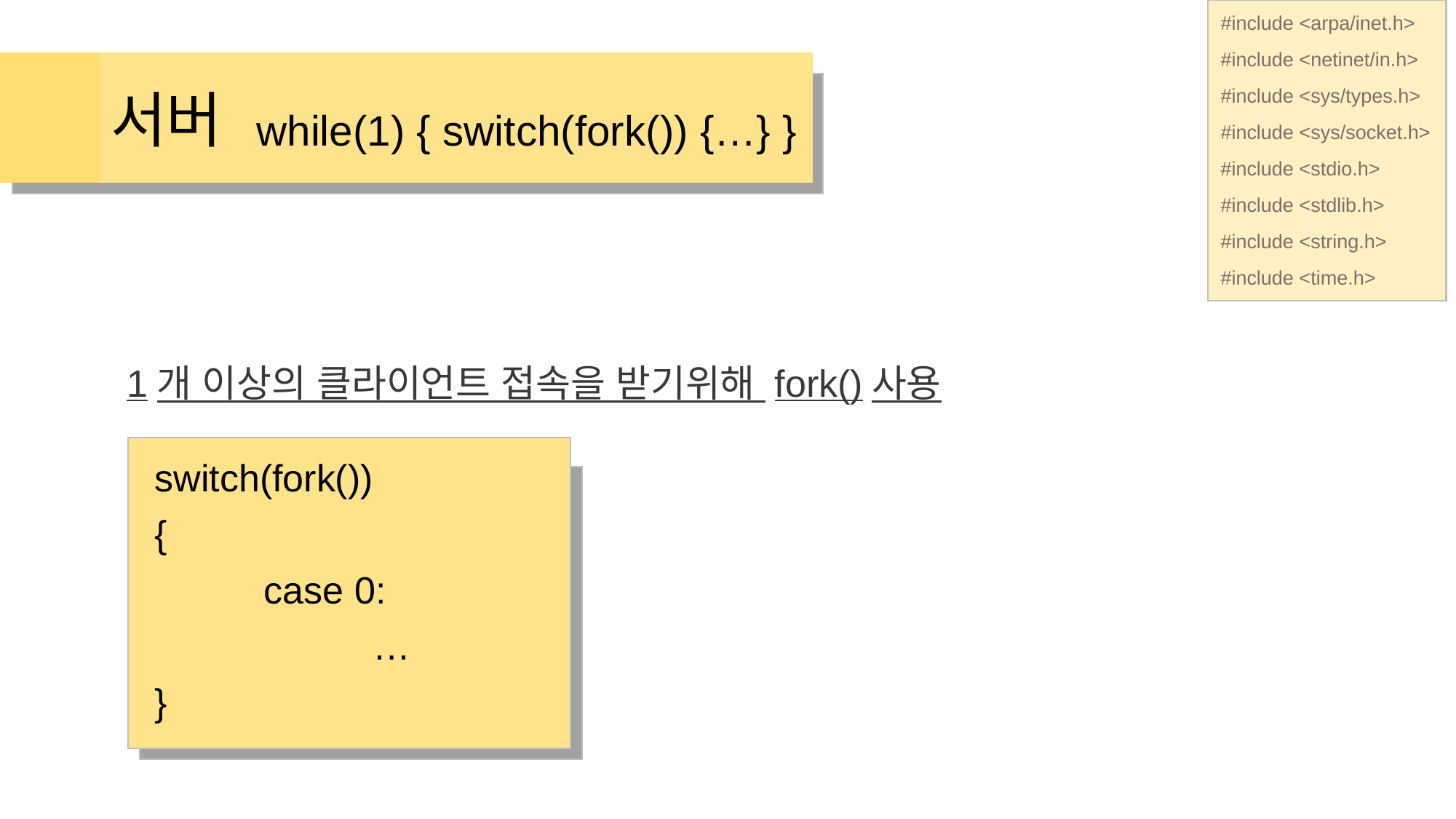

#include <arpa/inet.h>
#include <netinet/in.h>
#include <sys/types.h>
#include <sys/socket.h>
#include <stdio.h>
#include <stdlib.h>
#include <string.h>
#include <time.h>

# 서버

while(1) { switch(fork()) {…} }
1개 이상의 클라이언트 접속을 받기위해 fork()사용

switch(fork())
{
	case 0:
		…
}
%